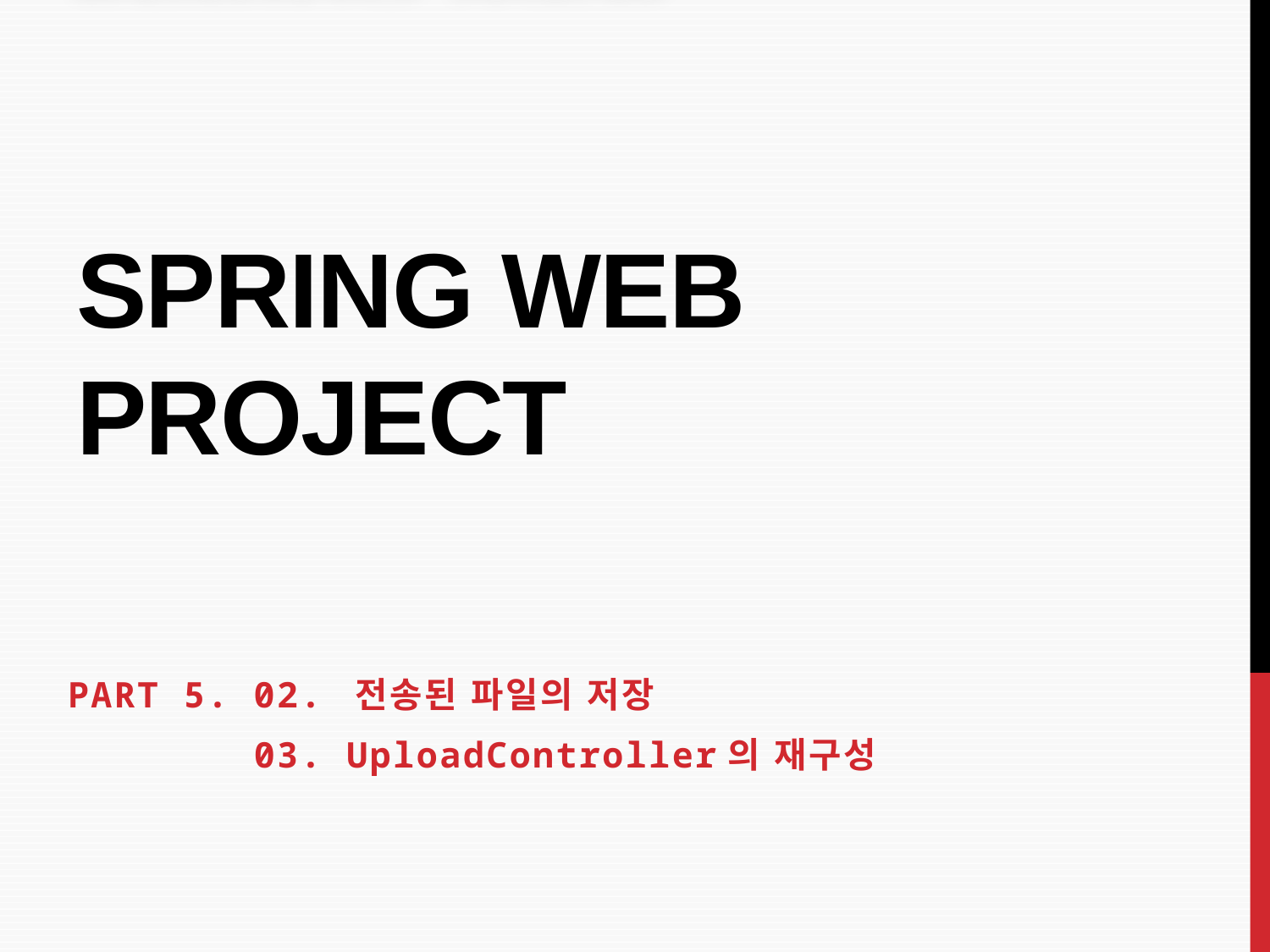

# Spring Web Project
PART 5. 02. 전송된 파일의 저장
        03. UploadController의 재구성